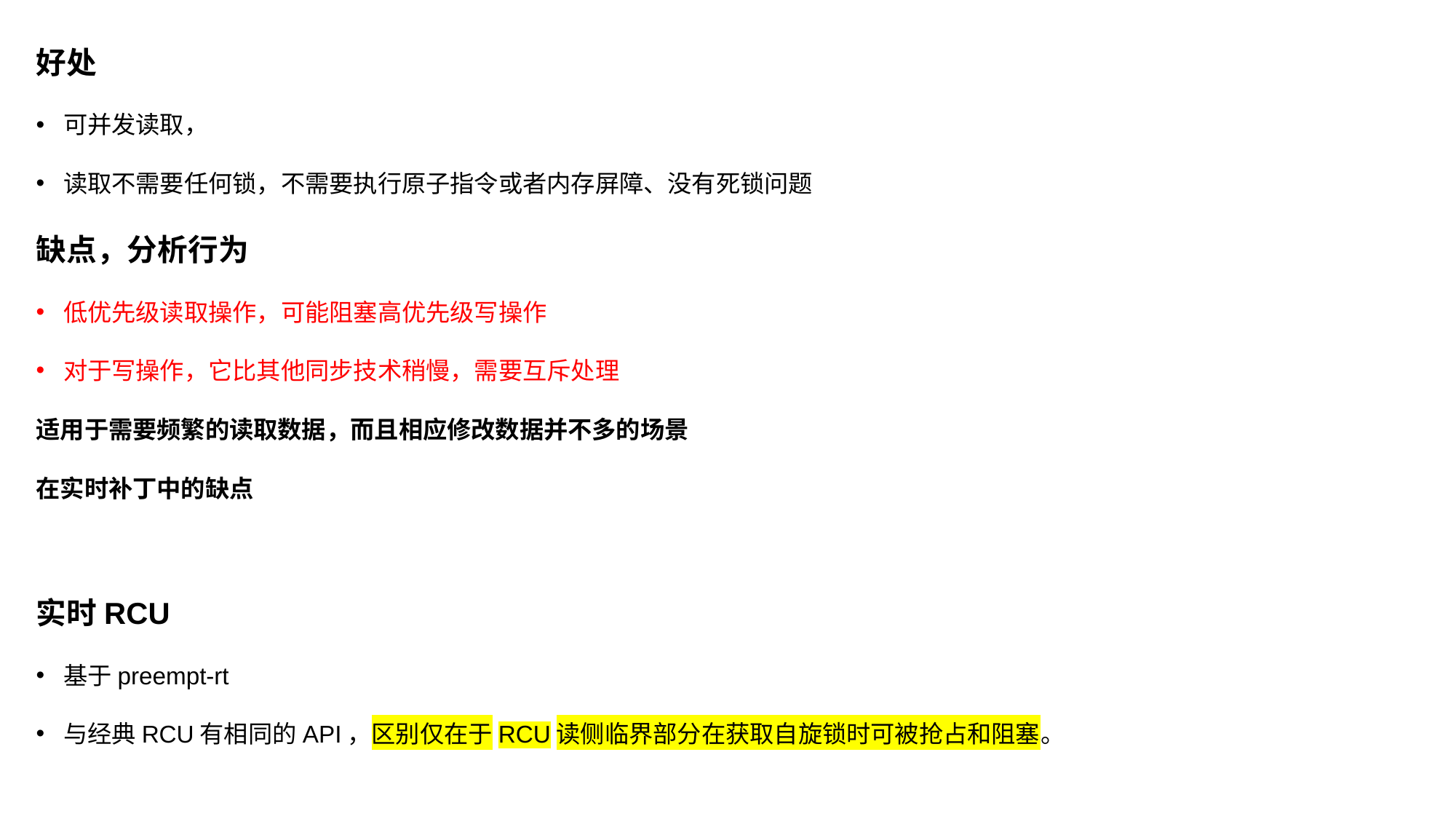

好处
可并发读取，
读取不需要任何锁，不需要执行原子指令或者内存屏障、没有死锁问题
缺点，分析行为
低优先级读取操作，可能阻塞高优先级写操作
对于写操作，它比其他同步技术稍慢，需要互斥处理
适用于需要频繁的读取数据，而且相应修改数据并不多的场景
在实时补丁中的缺点

实时RCU
基于preempt-rt
与经典RCU有相同的API，区别仅在于RCU读侧临界部分在获取自旋锁时可被抢占和阻塞。